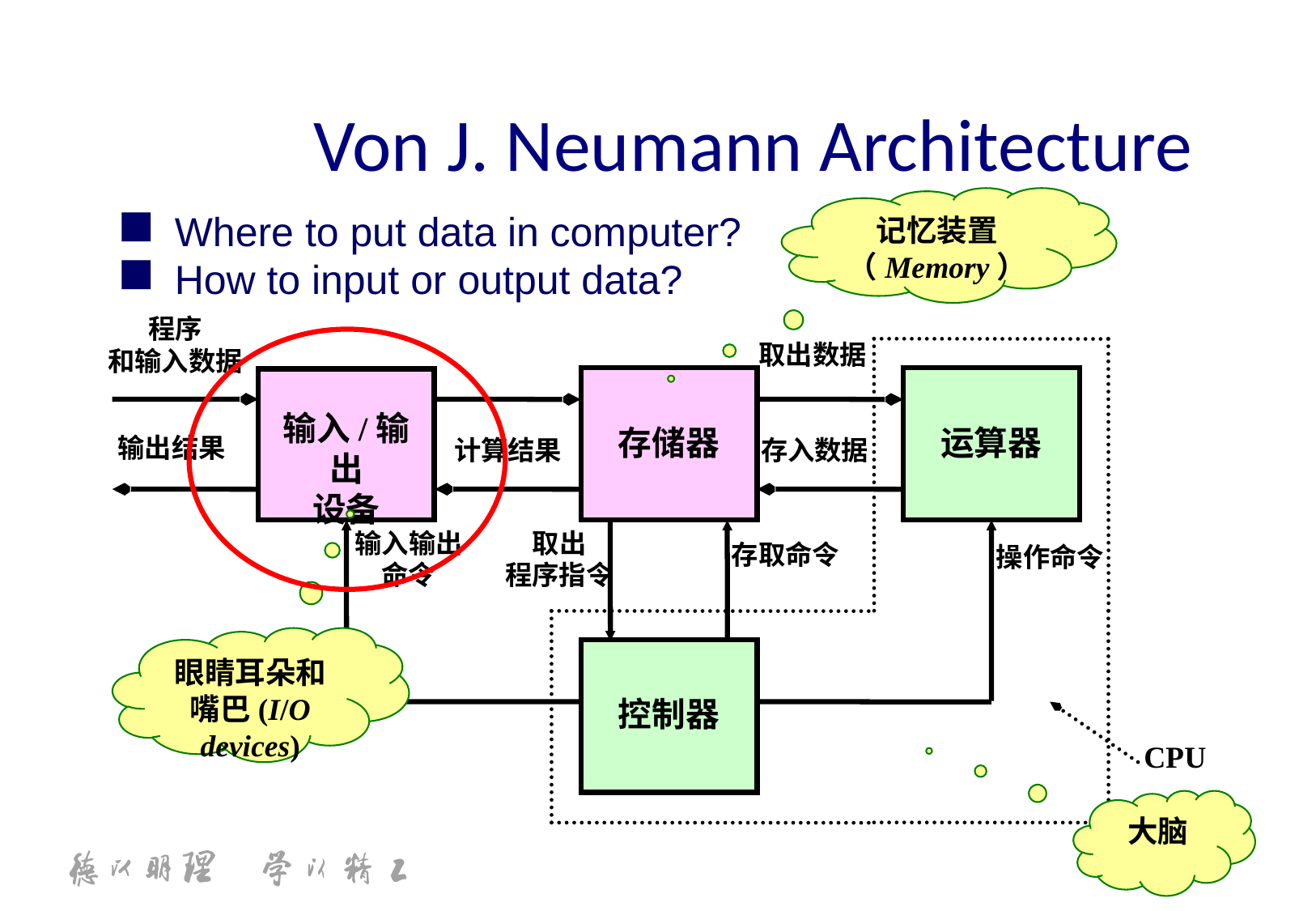

Von J. Neumann Architecture
记忆装置（Memory）
Where to put data in computer?
How to input or output data?
程序
和输入数据
取出数据

输入/输出
设备

存储器

运算器

控制器

输出结果
计算结果
存入数据
输入输出命令
取出
程序指令
存取命令
操作命令

CPU

眼睛耳朵和嘴巴(I/O devices)
大脑